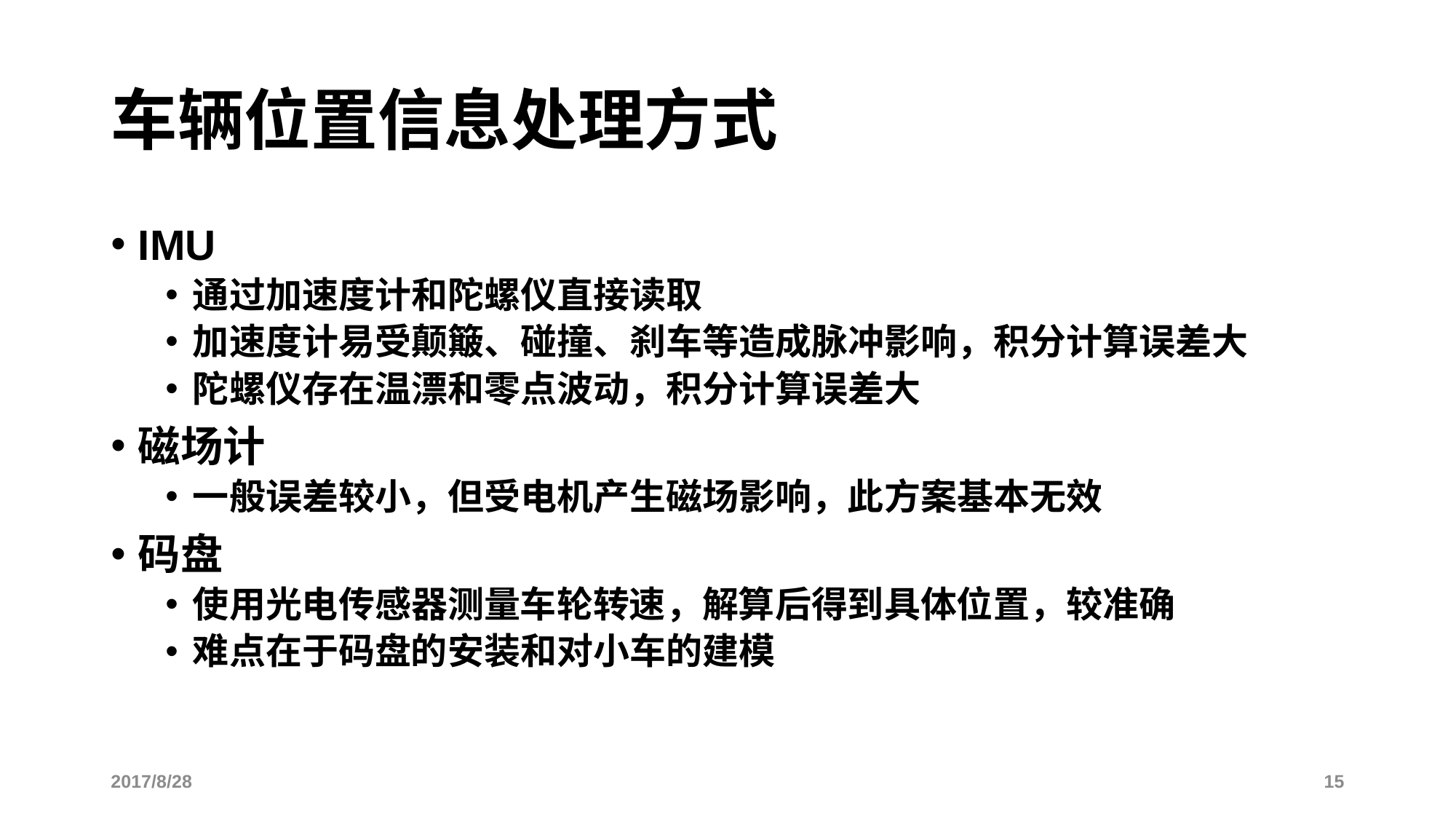

# 车辆位置信息处理方式
IMU
通过加速度计和陀螺仪直接读取
加速度计易受颠簸、碰撞、刹车等造成脉冲影响，积分计算误差大
陀螺仪存在温漂和零点波动，积分计算误差大
磁场计
一般误差较小，但受电机产生磁场影响，此方案基本无效
码盘
使用光电传感器测量车轮转速，解算后得到具体位置，较准确
难点在于码盘的安装和对小车的建模
2017/8/28
15